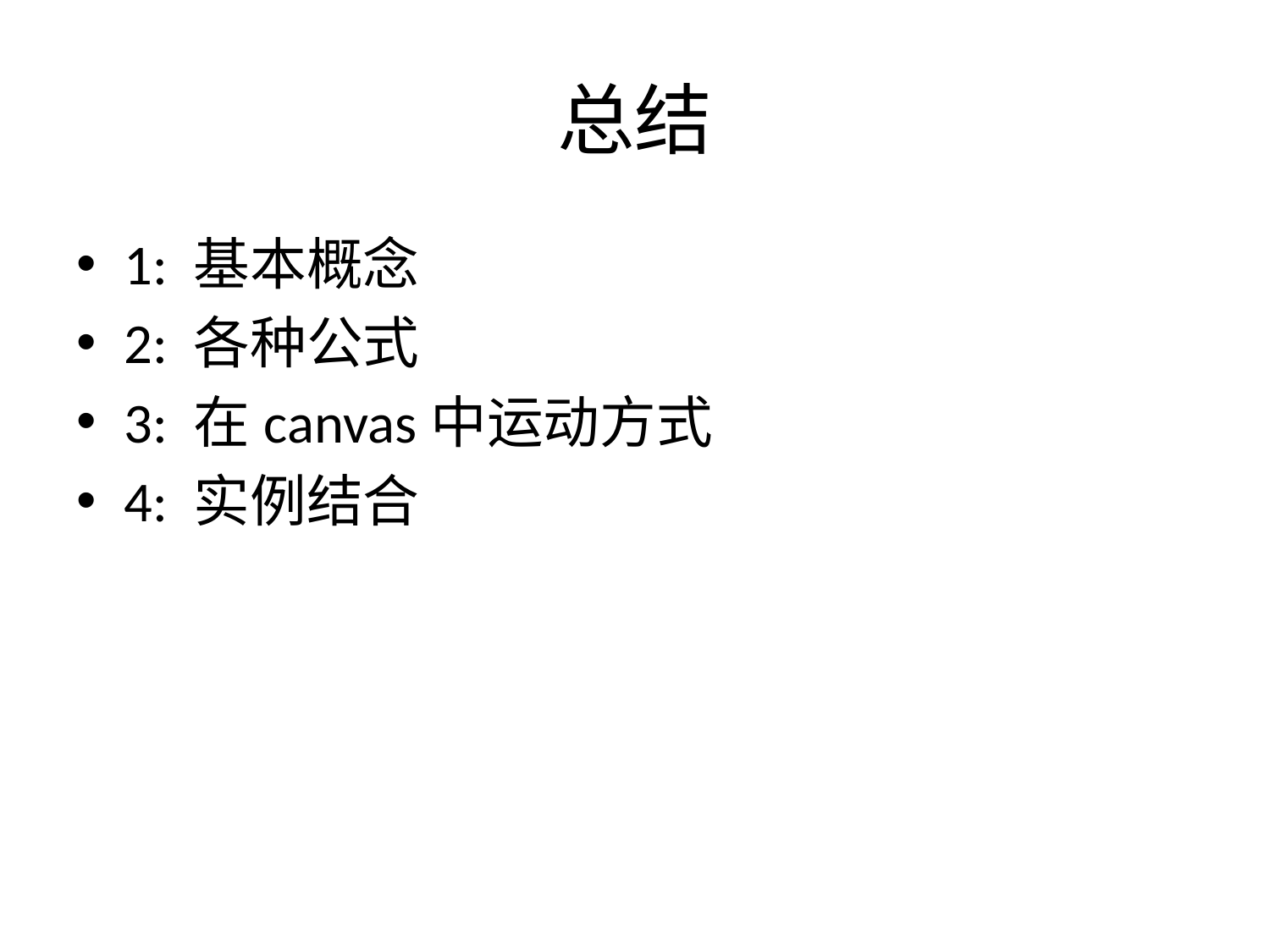

# 总结
1: 基本概念
2: 各种公式
3: 在canvas中运动方式
4: 实例结合